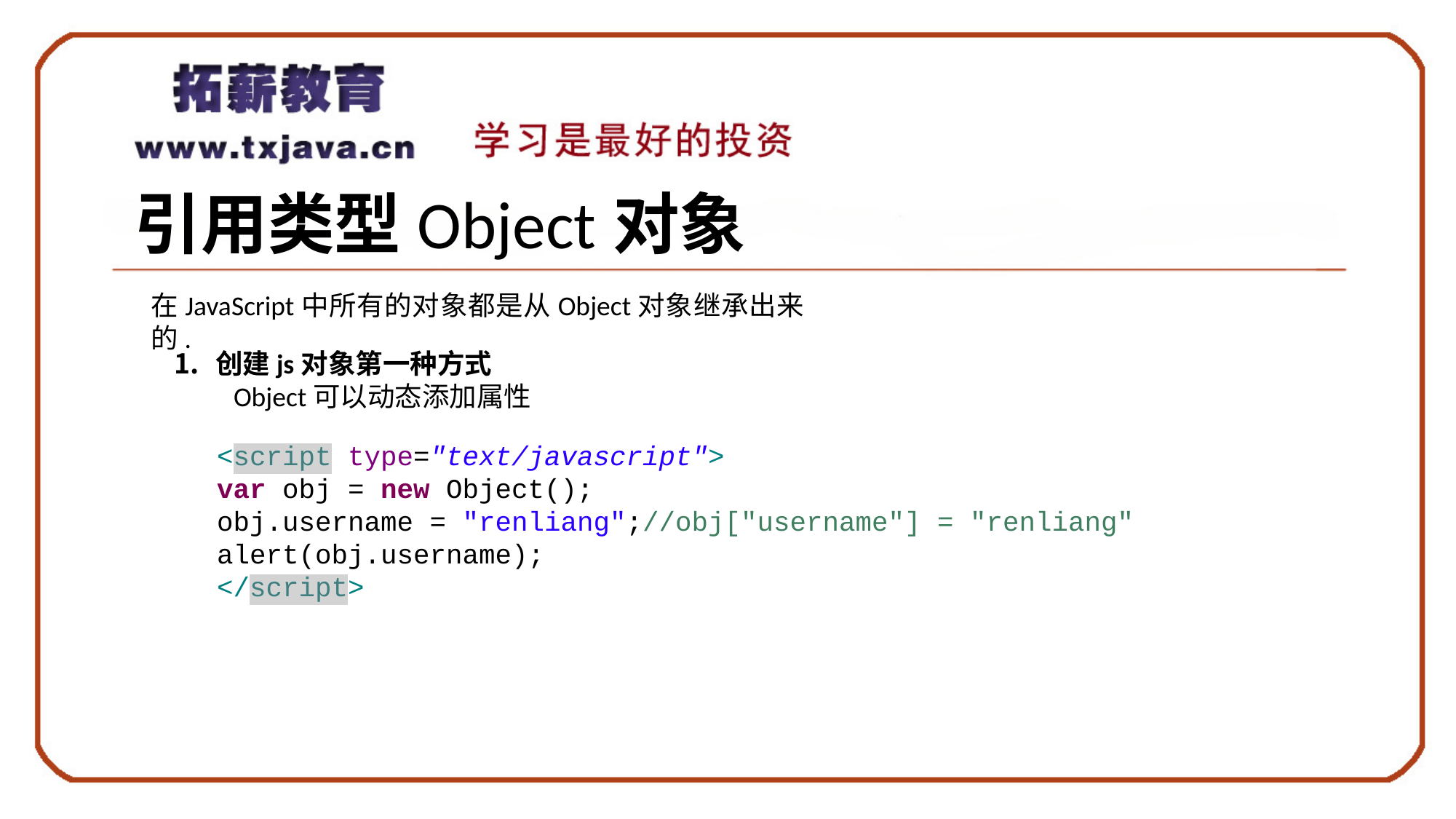

# 引用类型Object对象
在JavaScript中所有的对象都是从Object对象继承出来的.
创建js对象第一种方式
Object可以动态添加属性
<script type="text/javascript">
var obj = new Object();
obj.username = "renliang";//obj["username"] = "renliang"
alert(obj.username);
</script>